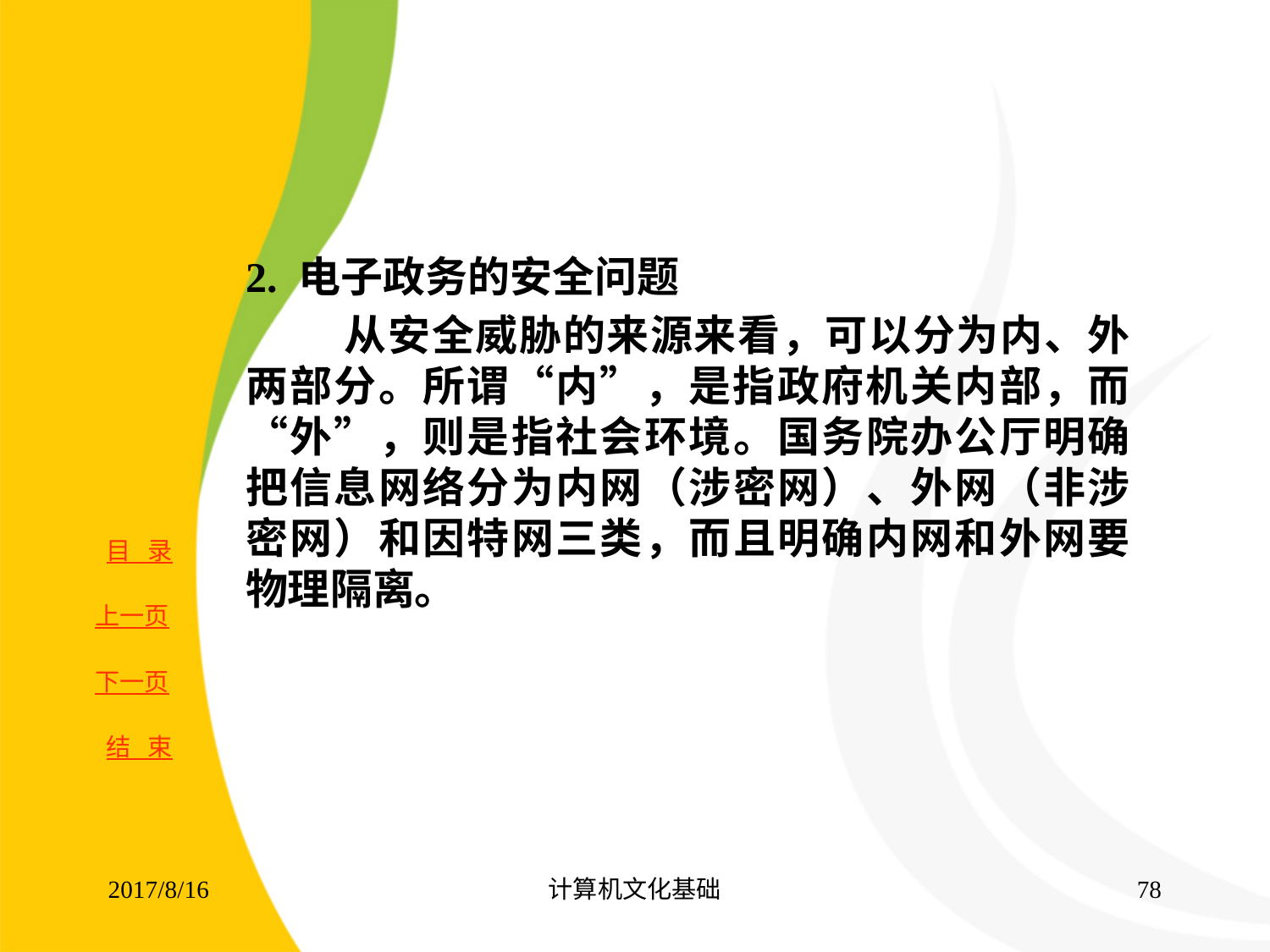

2. 电子政务的安全问题
        从安全威胁的来源来看，可以分为内、外两部分。所谓“内”，是指政府机关内部，而“外”，则是指社会环境。国务院办公厅明确把信息网络分为内网（涉密网）、外网（非涉密网）和因特网三类，而且明确内网和外网要物理隔离。
2017/8/16
计算机文化基础
78